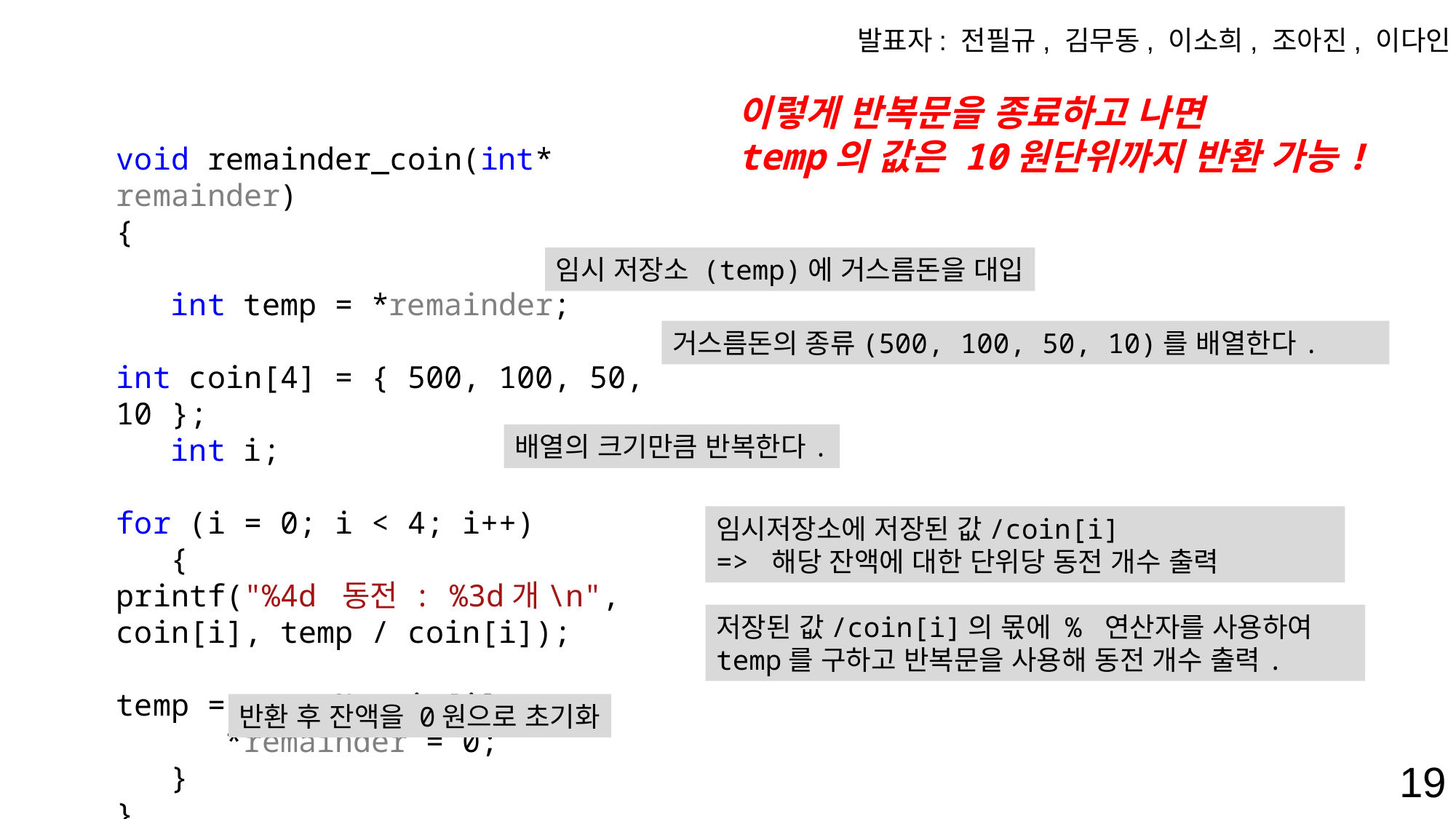

발표자: 전필규, 김무동, 이소희, 조아진, 이다인
이렇게 반복문을 종료하고 나면
temp의 값은 10원단위까지 반환 가능!
void remainder_coin(int* remainder)
{

   int temp = *remainder;

int coin[4] = { 500, 100, 50, 10 };
   int i;

for (i = 0; i < 4; i++)
   {
printf("%4d 동전 : %3d개\n", coin[i], temp / coin[i]);

temp = temp % coin[i];
      *remainder = 0;
   }
}
임시 저장소 (temp)에 거스름돈을 대입
거스름돈의 종류(500, 100, 50, 10)를 배열한다.
배열의 크기만큼 반복한다.
임시저장소에 저장된 값/coin[i]
=> 해당 잔액에 대한 단위당 동전 개수 출력
저장된 값/coin[i]의 몫에 % 연산자를 사용하여 temp를 구하고 반복문을 사용해 동전 개수 출력.
반환 후 잔액을 0원으로 초기화
19